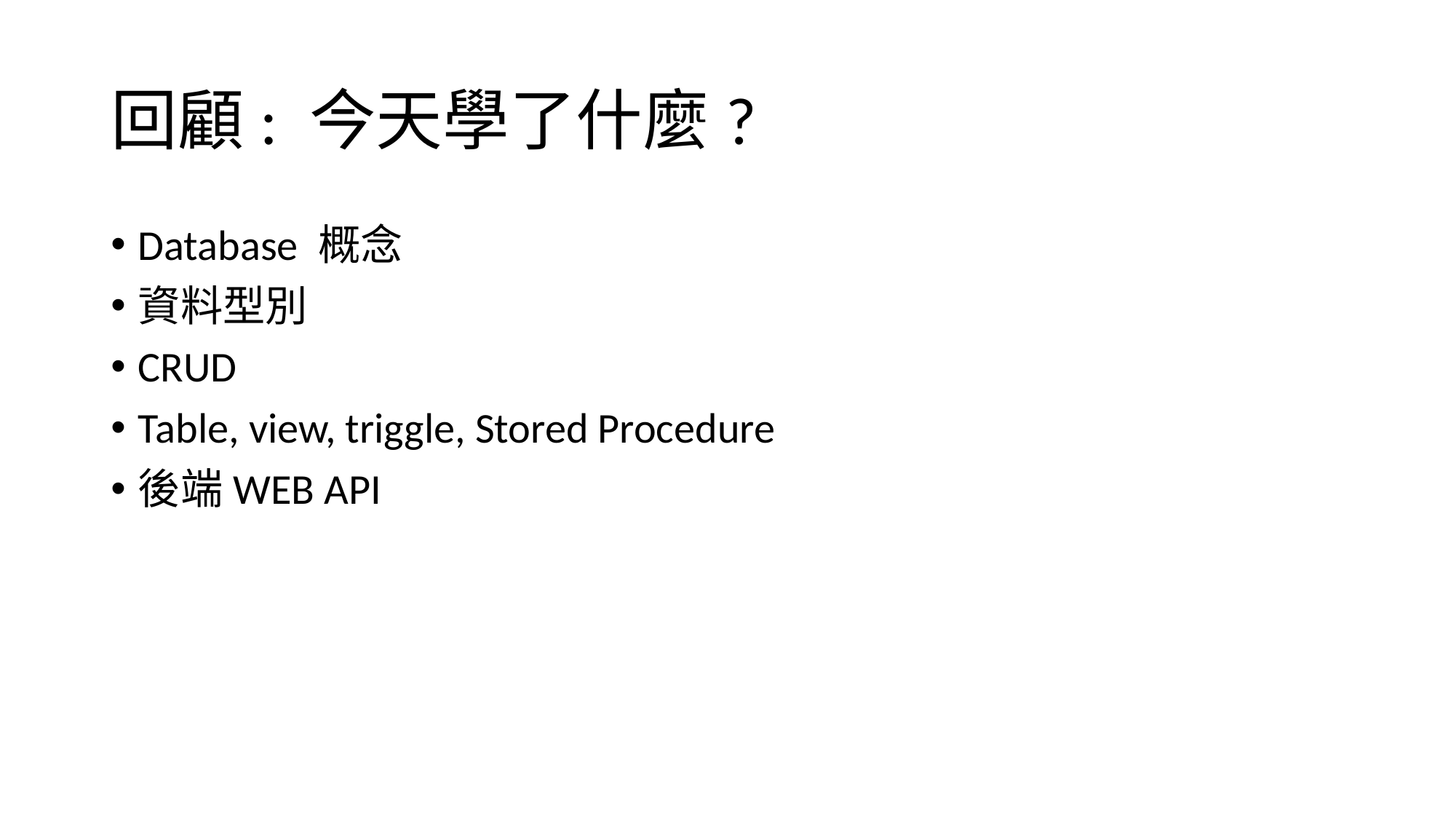

# 回顧: 今天學了什麼?
Database 概念
資料型別
CRUD
Table, view, triggle, Stored Procedure
後端WEB API